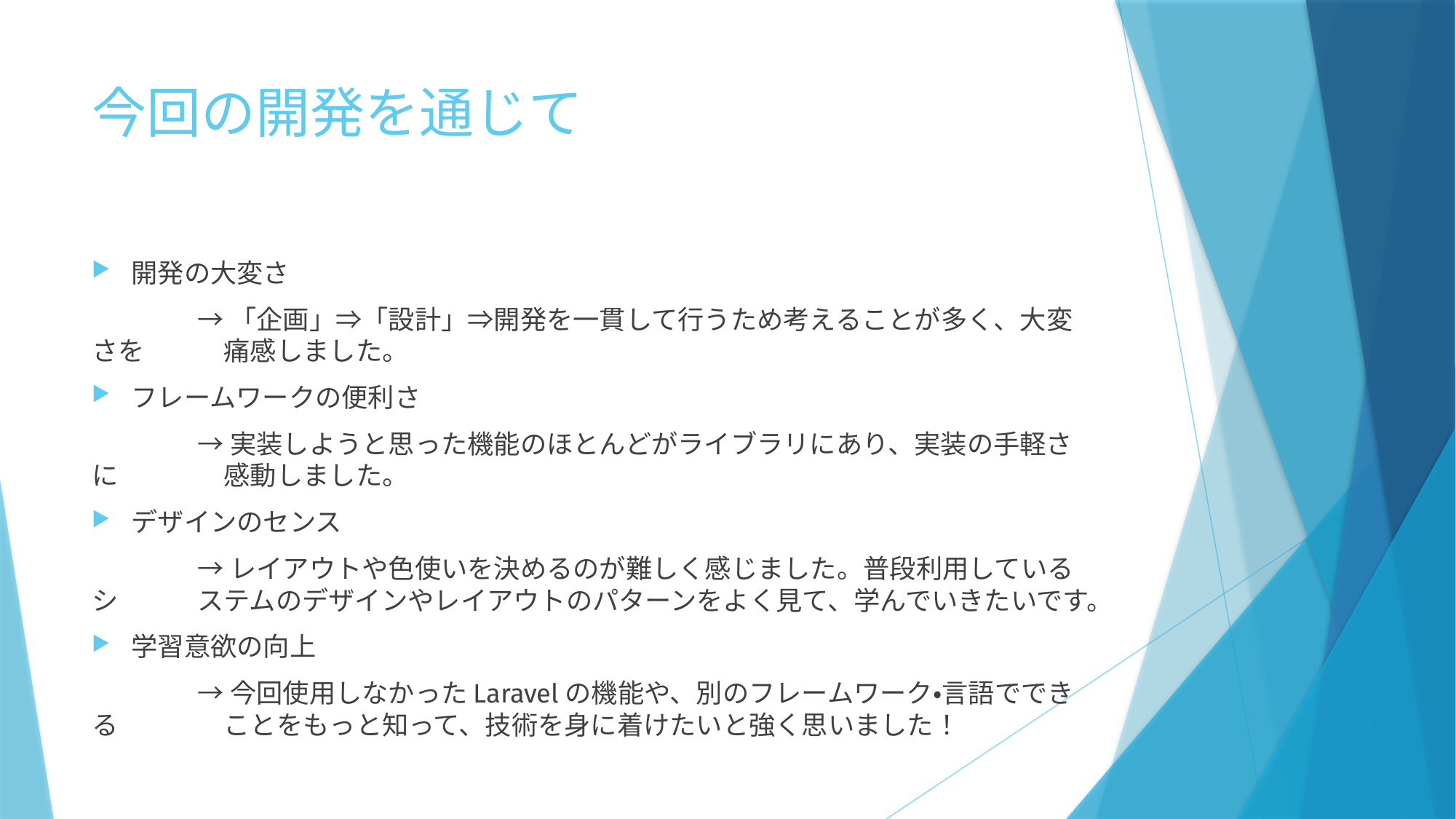

# 今回の開発を通じて
開発の大変さ
	→「企画」⇒「設計」⇒開発を一貫して行うため考えることが多く、大変さを	　痛感しました。
フレームワークの便利さ
	→実装しようと思った機能のほとんどがライブラリにあり、実装の手軽さに	　感動しました。
デザインのセンス
	→レイアウトや色使いを決めるのが難しく感じました。普段利用しているシ　	ステムのデザインやレイアウトのパターンをよく見て、学んでいきたいです。
学習意欲の向上
	→今回使用しなかったLaravelの機能や、別のフレームワーク・言語でできる	　ことをもっと知って、技術を身に着けたいと強く思いました！